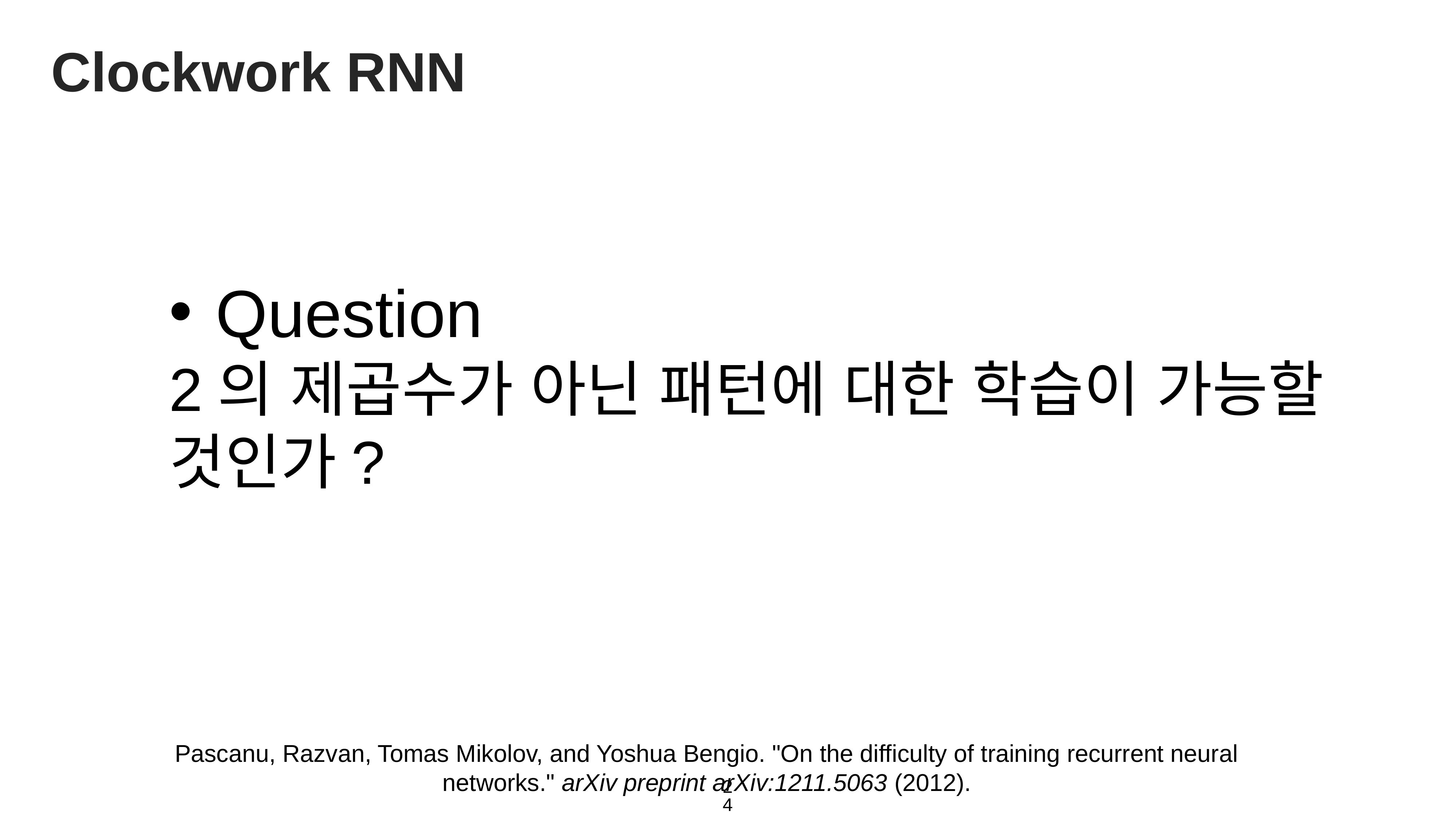

# Clockwork RNN
Question
2의 제곱수가 아닌 패턴에 대한 학습이 가능할 것인가?
Pascanu, Razvan, Tomas Mikolov, and Yoshua Bengio. "On the difficulty of training recurrent neural networks." arXiv preprint arXiv:1211.5063 (2012).
24